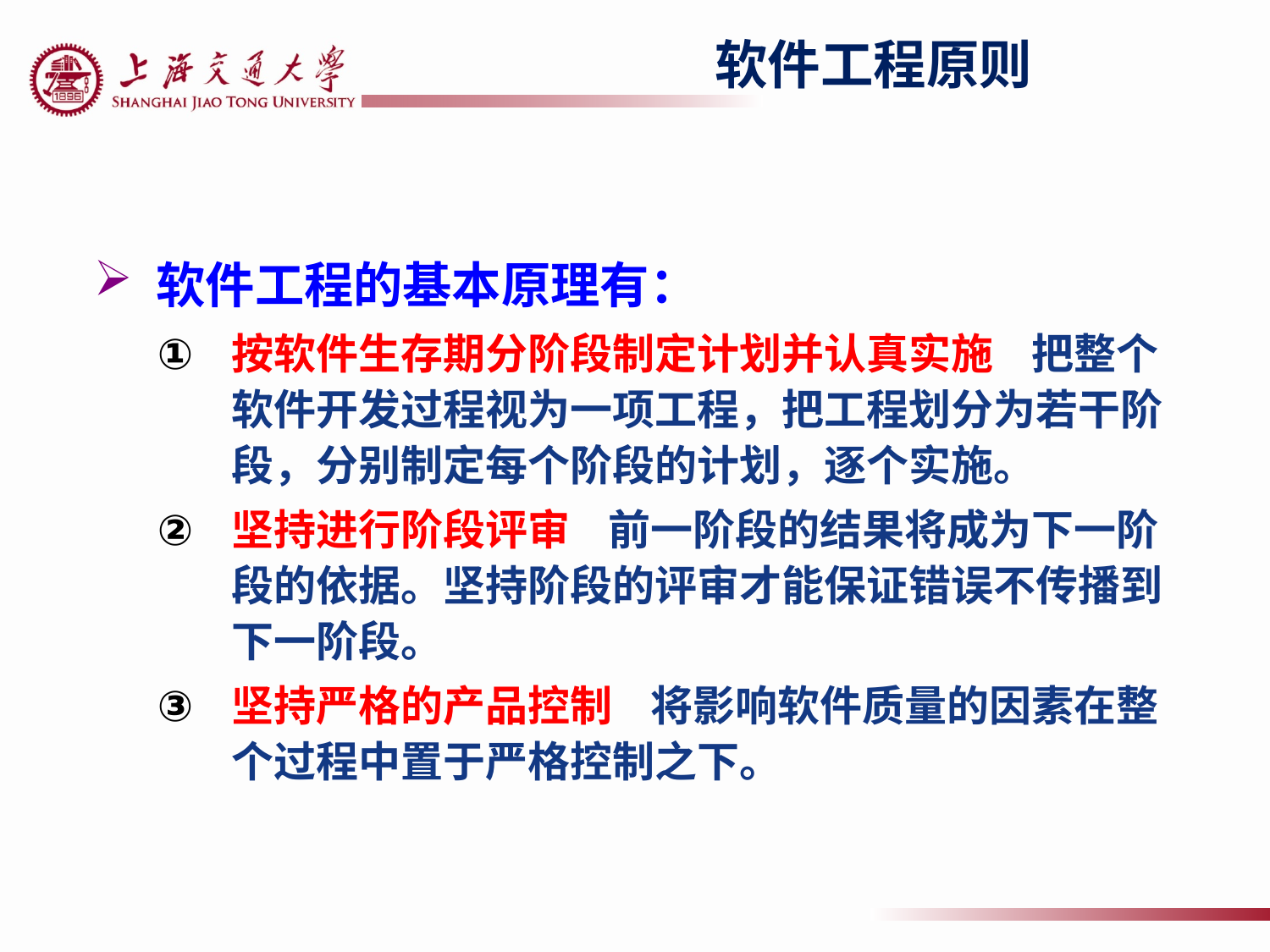

软件工程原则
软件工程的基本原理有：
按软件生存期分阶段制定计划并认真实施    把整个软件开发过程视为一项工程，把工程划分为若干阶段，分别制定每个阶段的计划，逐个实施。
坚持进行阶段评审    前一阶段的结果将成为下一阶段的依据。坚持阶段的评审才能保证错误不传播到下一阶段。
坚持严格的产品控制    将影响软件质量的因素在整个过程中置于严格控制之下。